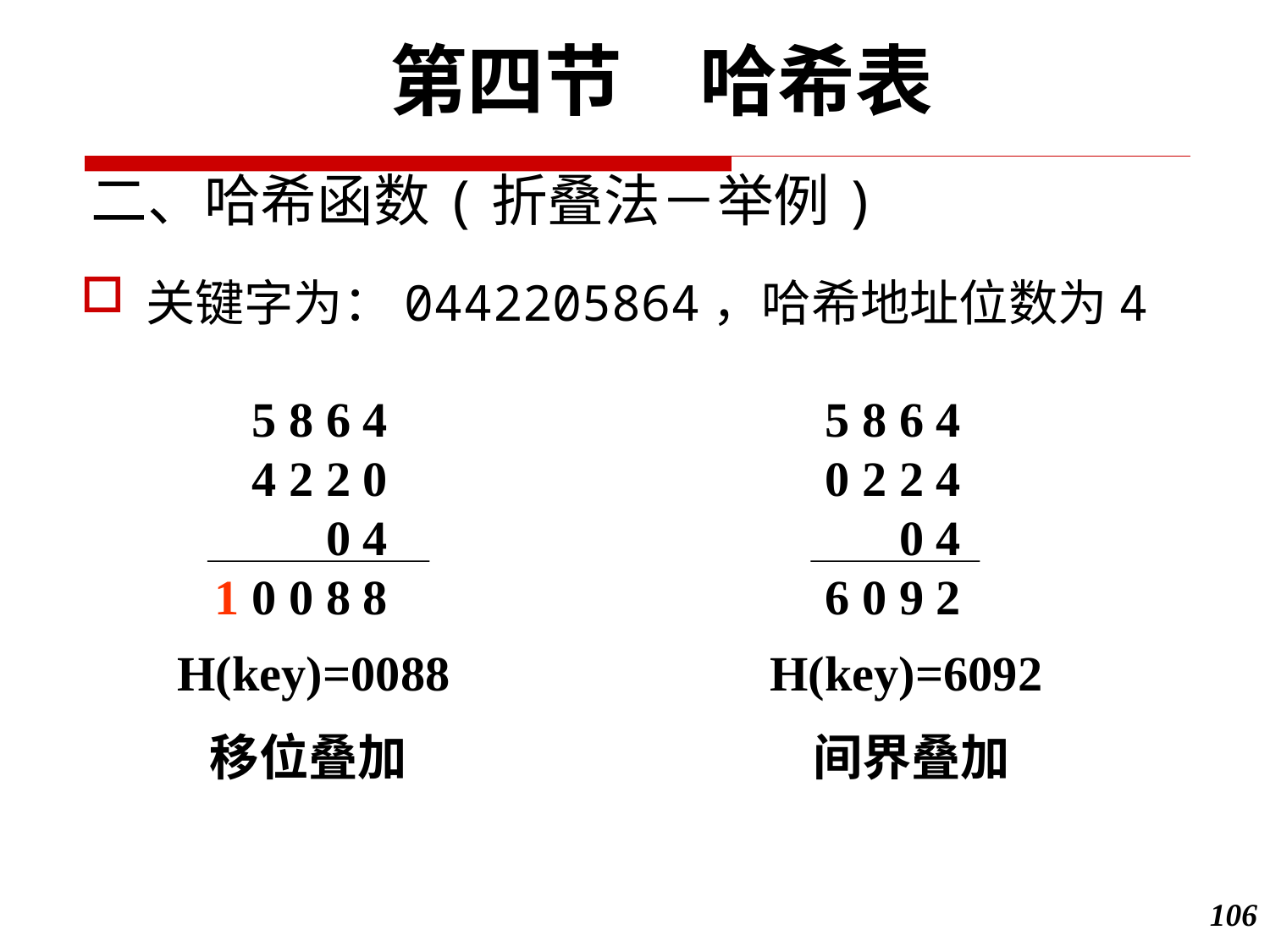

第四节　哈希表
二、哈希函数(折叠法－举例)
关键字为：0442205864，哈希地址位数为4
5 8 6 4
4 2 2 0
0 4
1 0 0 8 8

H(key)=0088
移位叠加
5 8 6 4
0 2 2 4
0 4
 6 0 9 2

H(key)=6092
间界叠加
106